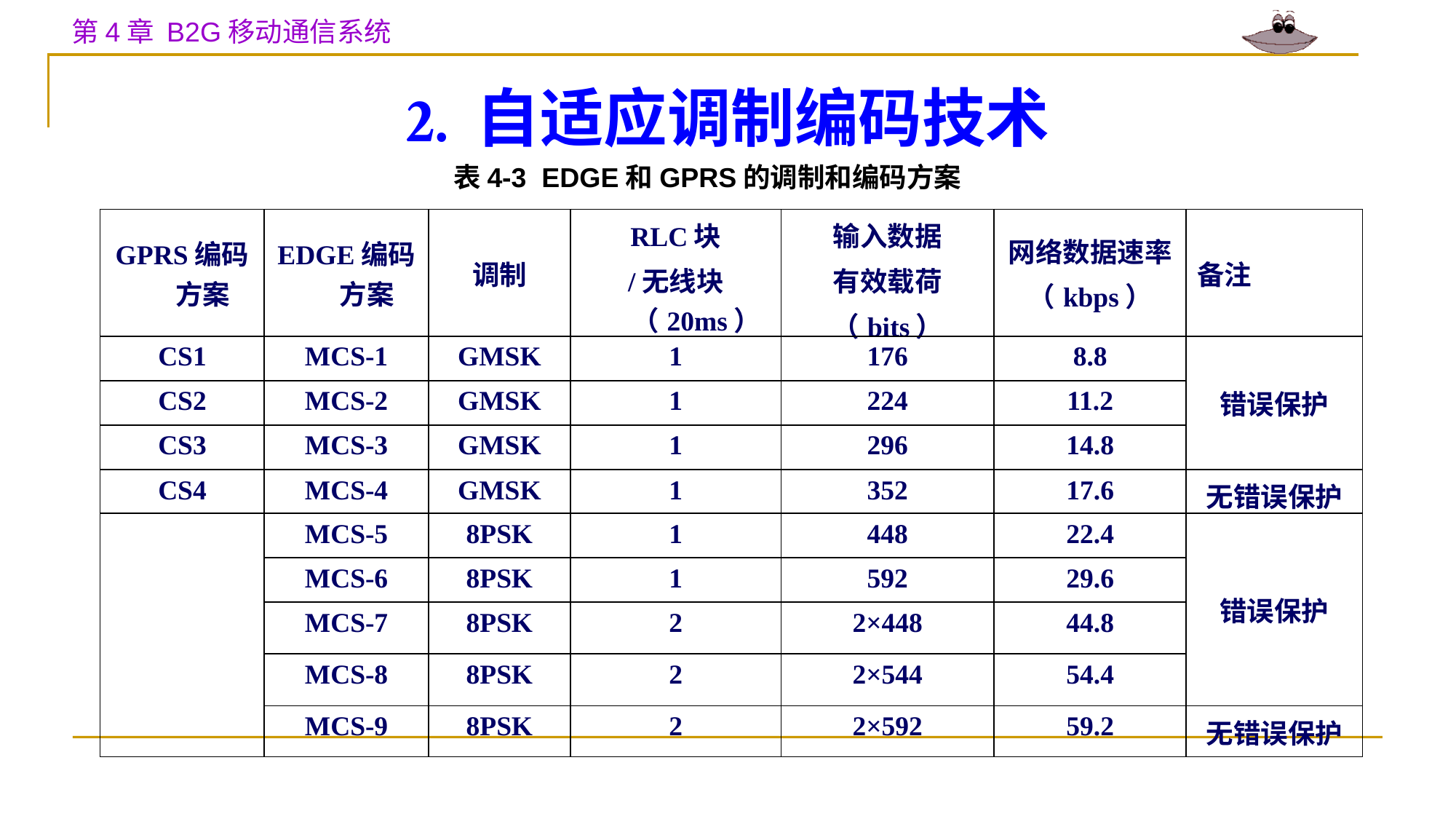

# 2. 自适应调制编码技术
表4-3  EDGE和GPRS的调制和编码方案
| GPRS编码方案 | EDGE编码方案 | 调制 | RLC块 /无线块（20ms） | 输入数据 有效载荷 （bits） | 网络数据速率 （kbps） | 备注 |
| --- | --- | --- | --- | --- | --- | --- |
| CS1 | MCS-1 | GMSK | 1 | 176 | 8.8 | 错误保护 |
| CS2 | MCS-2 | GMSK | 1 | 224 | 11.2 |  |
| CS3 | MCS-3 | GMSK | 1 | 296 | 14.8 |  |
| CS4 | MCS-4 | GMSK | 1 | 352 | 17.6 | 无错误保护 |
|  | MCS-5 | 8PSK | 1 | 448 | 22.4 | 错误保护 |
|  | MCS-6 | 8PSK | 1 | 592 | 29.6 |  |
|  | MCS-7 | 8PSK | 2 | 2×448 | 44.8 |  |
|  | MCS-8 | 8PSK | 2 | 2×544 | 54.4 |  |
|  | MCS-9 | 8PSK | 2 | 2×592 | 59.2 | 无错误保护 |